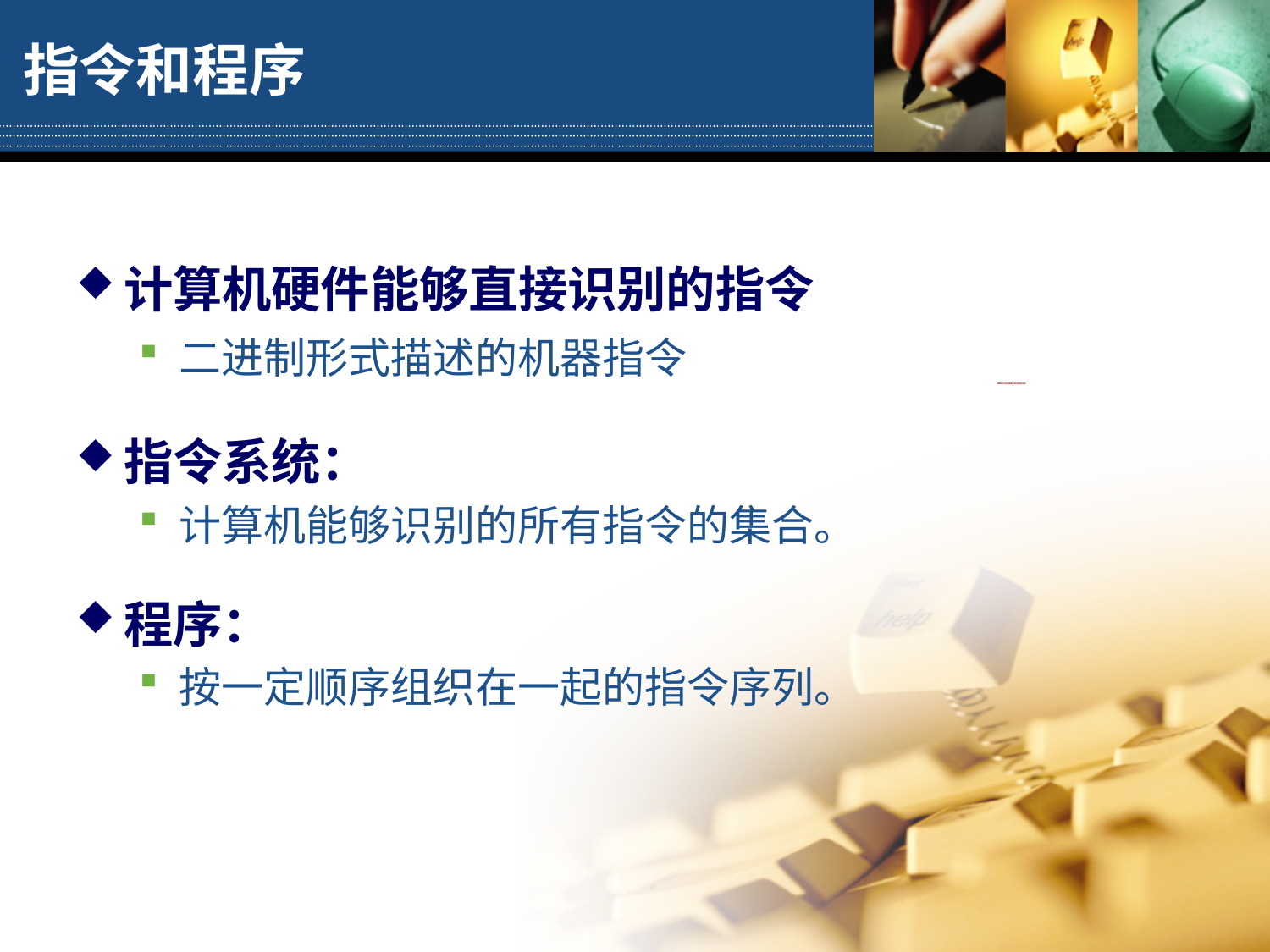

# 指令和程序
计算机硬件能够直接识别的指令
二进制形式描述的机器指令
指令系统：
计算机能够识别的所有指令的集合。
程序：
按一定顺序组织在一起的指令序列。
计算机的工作过程就是执行程序的过程
27